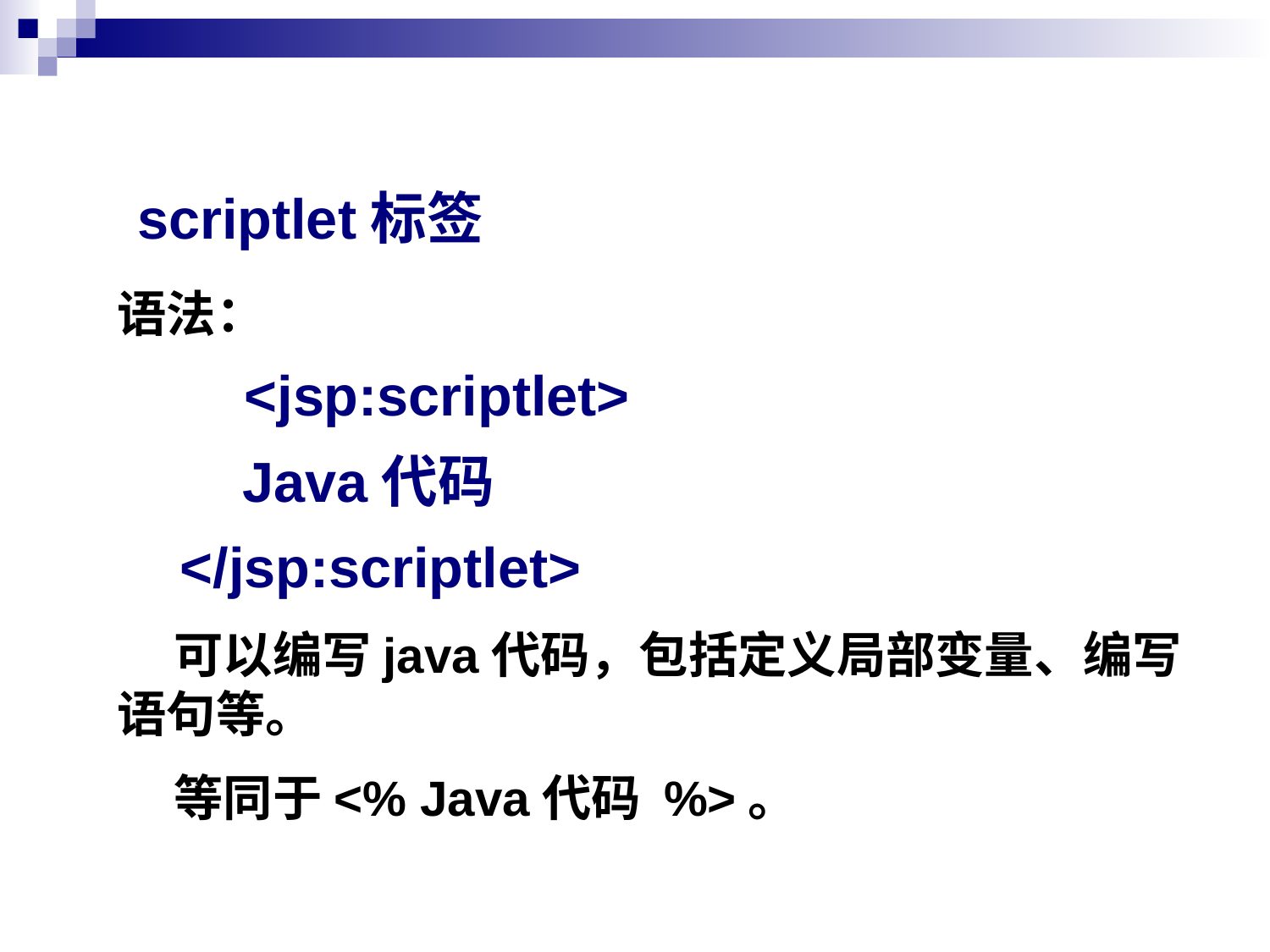

scriptlet标签
语法：
	<jsp:scriptlet>
        Java代码
    </jsp:scriptlet>
    可以编写java代码，包括定义局部变量、编写语句等。
    等同于<% Java代码 %>。

13